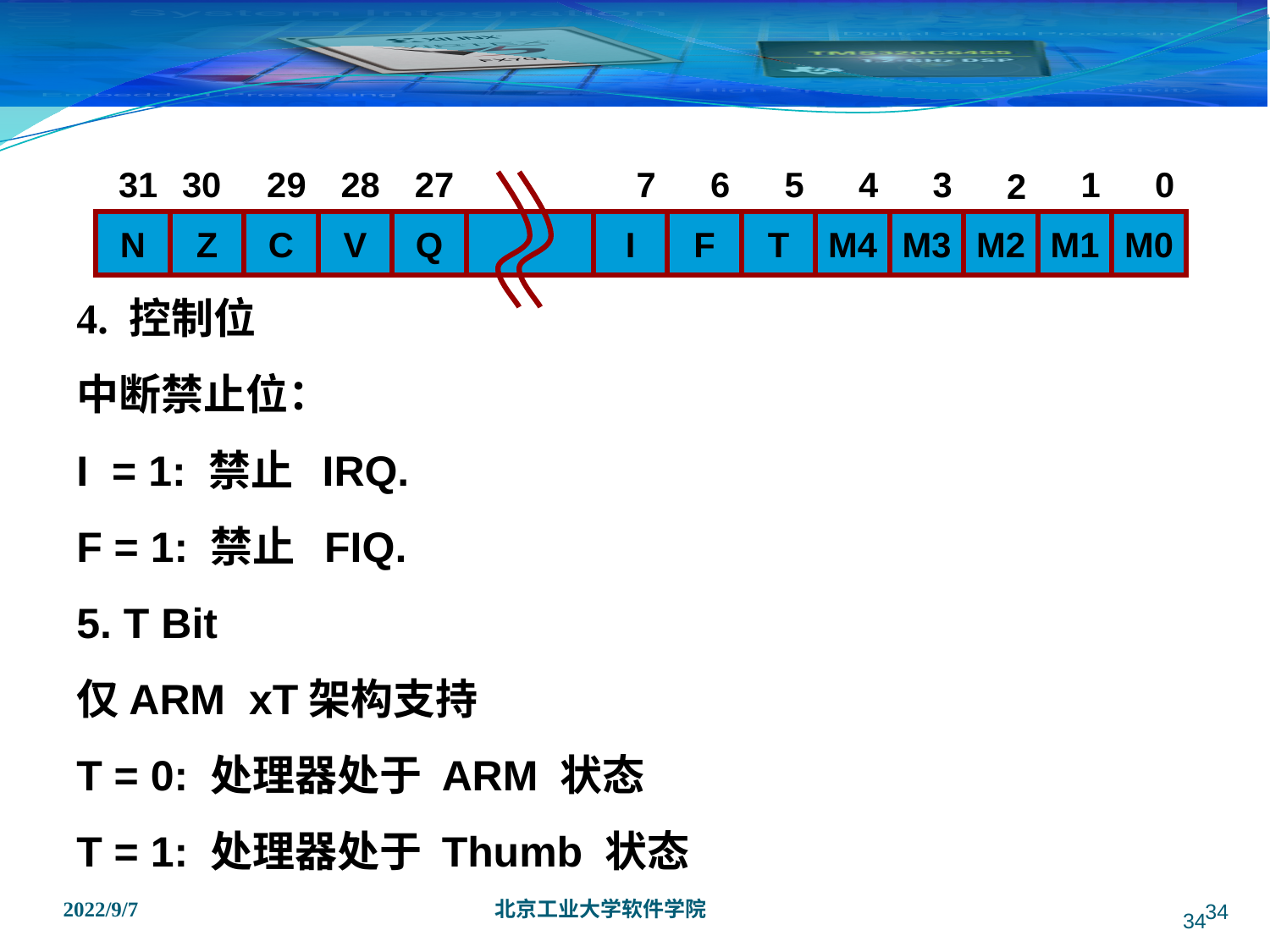

4. 控制位
中断禁止位：
I  = 1: 禁止  IRQ.
F = 1: 禁止  FIQ.
5. T Bit
仅ARM  xT架构支持
T = 0: 处理器处于 ARM 状态
T = 1: 处理器处于 Thumb 状态
31
30
29
28
27
7
6
5
4
3
1
0
2

N
Z
C
V
Q

I
F
T
M4
M3
M2
M1
M0
34